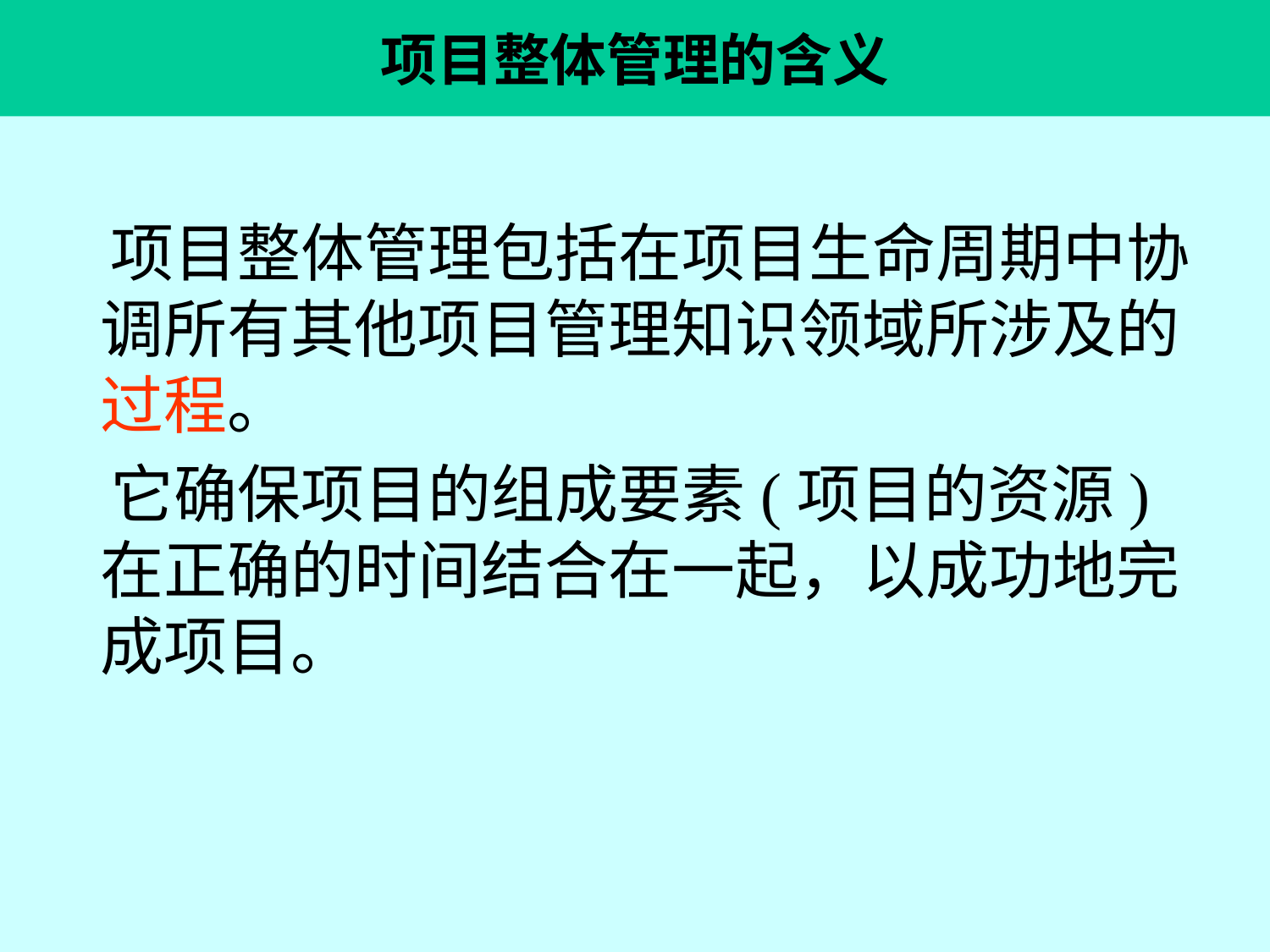

# 项目整体管理的含义
   项目整体管理包括在项目生命周期中协调所有其他项目管理知识领域所涉及的过程。
   它确保项目的组成要素(项目的资源)在正确的时间结合在一起，以成功地完成项目。